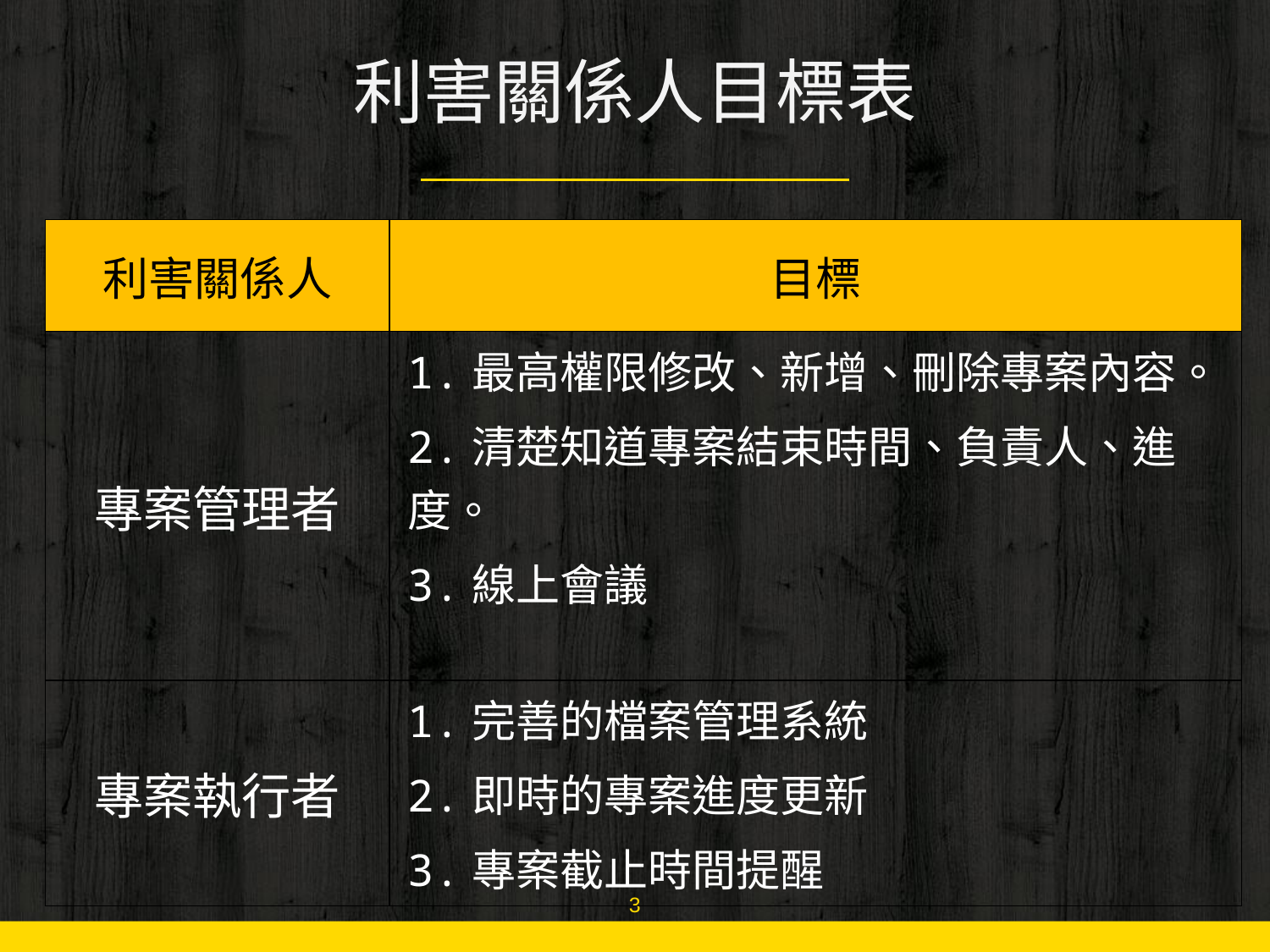

# 利害關係人目標表
| 利害關係人 | 目標 |
| --- | --- |
| 專案管理者 | 1.最高權限修改、新增、刪除專案內容。 2.清楚知道專案結束時間、負責人、進度。 3.線上會議 |
| 專案執行者 | 1.完善的檔案管理系統 2.即時的專案進度更新 3.專案截止時間提醒 |
3